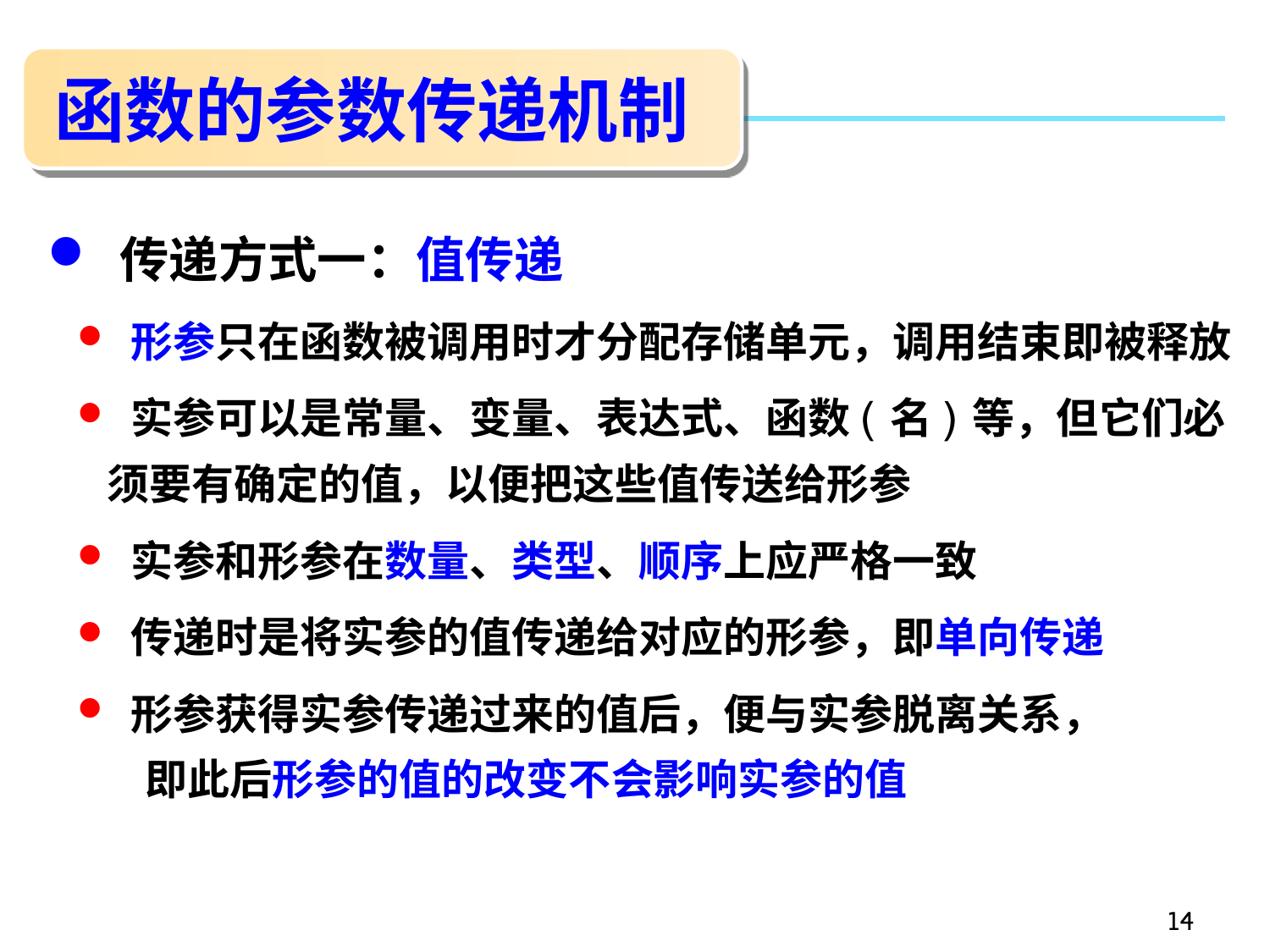

# 函数的参数传递机制
 传递方式一：值传递
 形参只在函数被调用时才分配存储单元，调用结束即被释放
 实参可以是常量、变量、表达式、函数(名)等，但它们必须要有确定的值，以便把这些值传送给形参
 实参和形参在数量、类型、顺序上应严格一致
 传递时是将实参的值传递给对应的形参，即单向传递
 形参获得实参传递过来的值后，便与实参脱离关系，
    即此后形参的值的改变不会影响实参的值
14